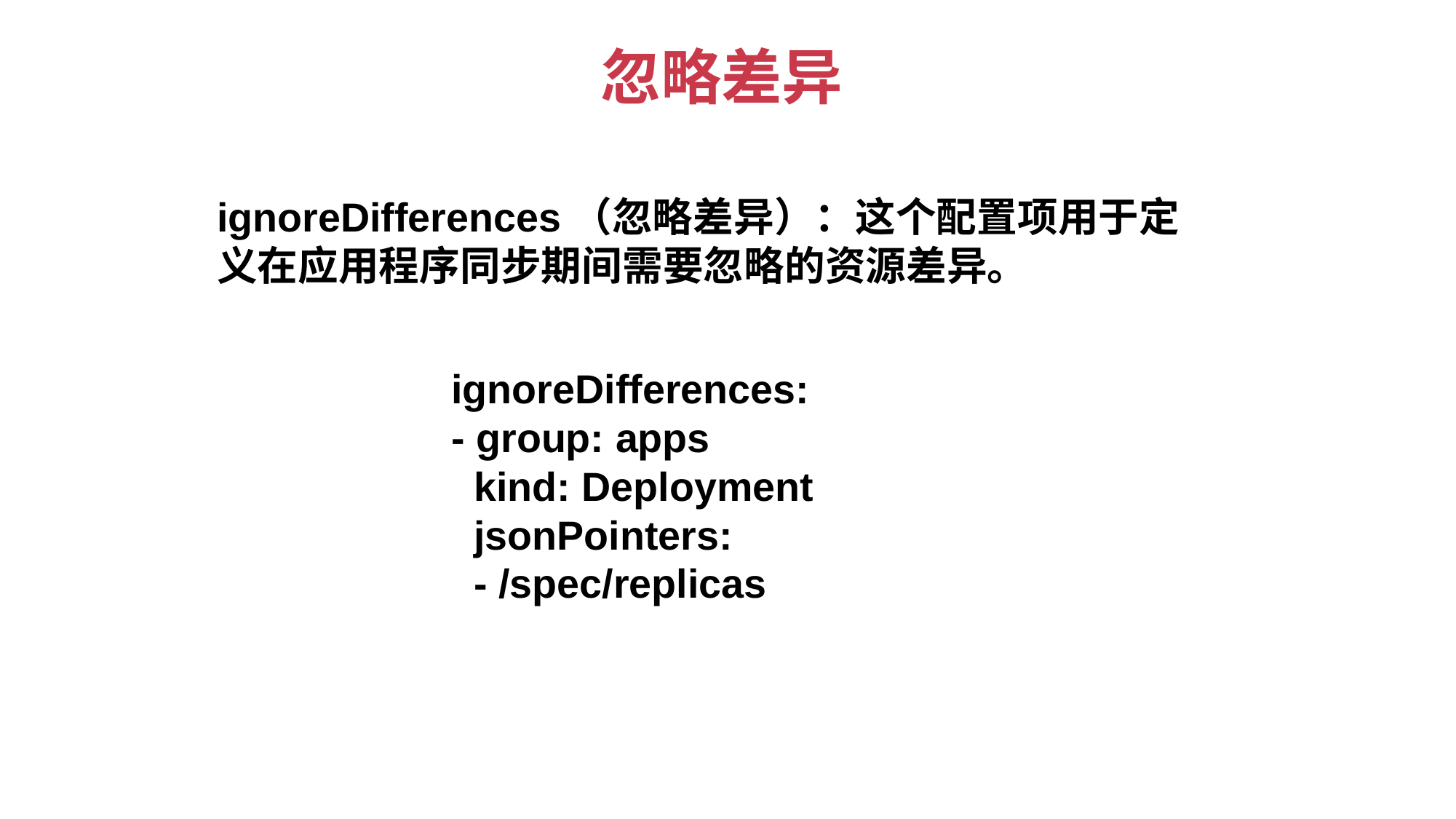

忽略差异
ignoreDifferences（忽略差异）：这个配置项用于定义在应用程序同步期间需要忽略的资源差异。
  ignoreDifferences:
  - group: apps
    kind: Deployment
    jsonPointers:
    - /spec/replicas